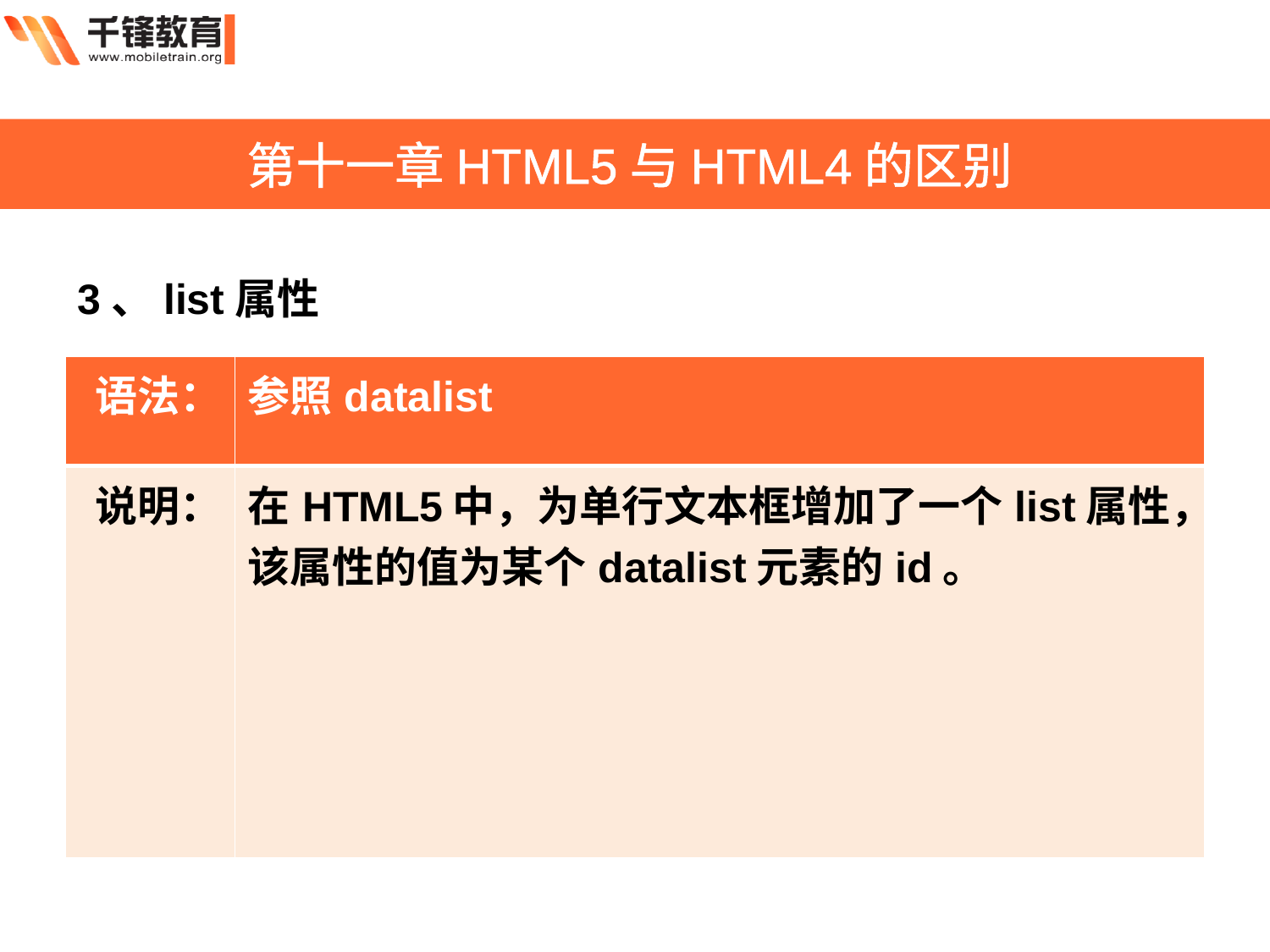

第十一章HTML5与HTML4的区别
3、list属性

| 语法： | 参照datalist |
| --- | --- |
| 说明： | 在HTML5中，为单行文本框增加了一个list属性，该属性的值为某个datalist元素的id。 |